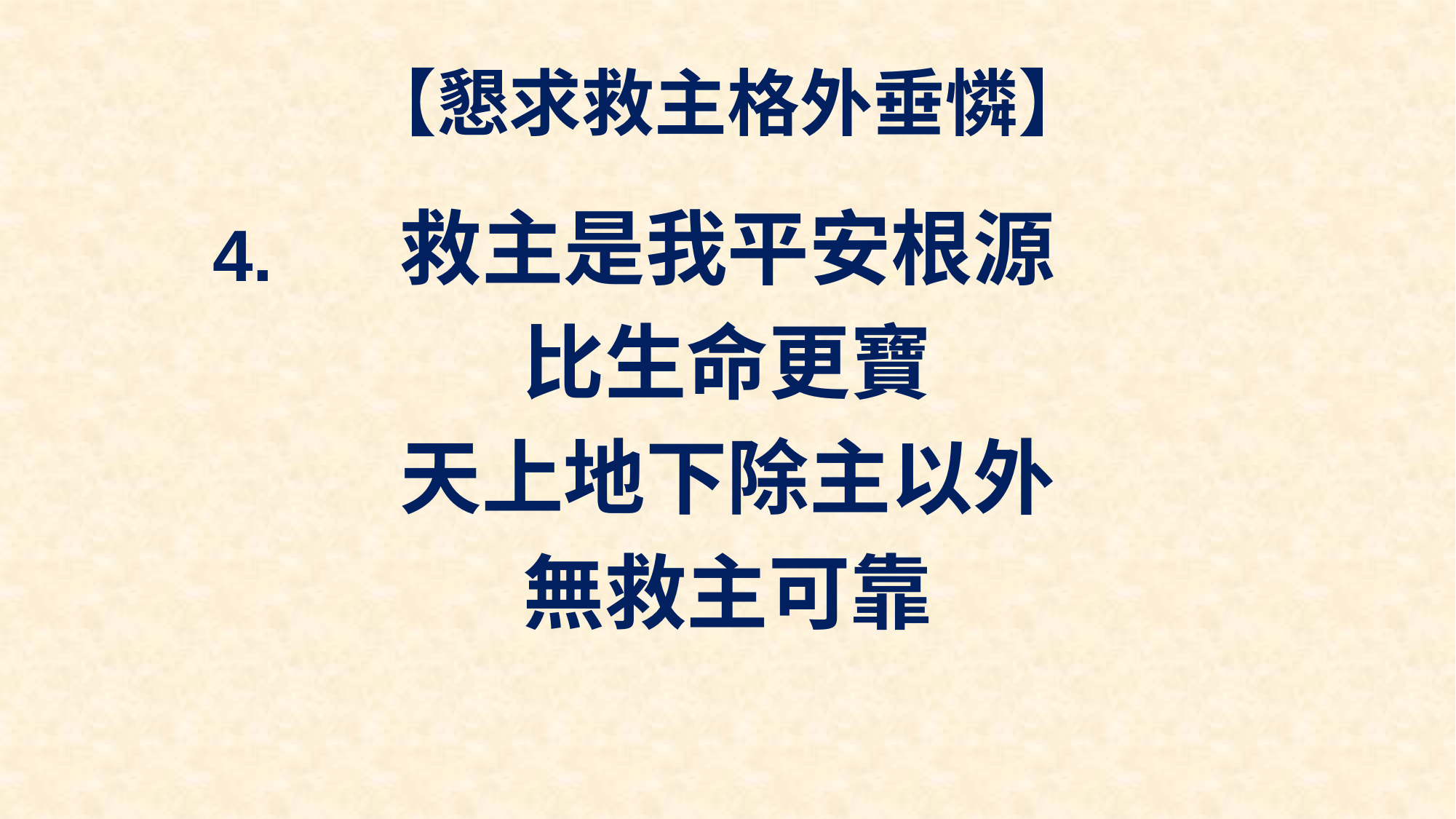

# 【懇求救主格外垂憐】
救主是我平安根源
比生命更寶
天上地下除主以外
無救主可靠
4.